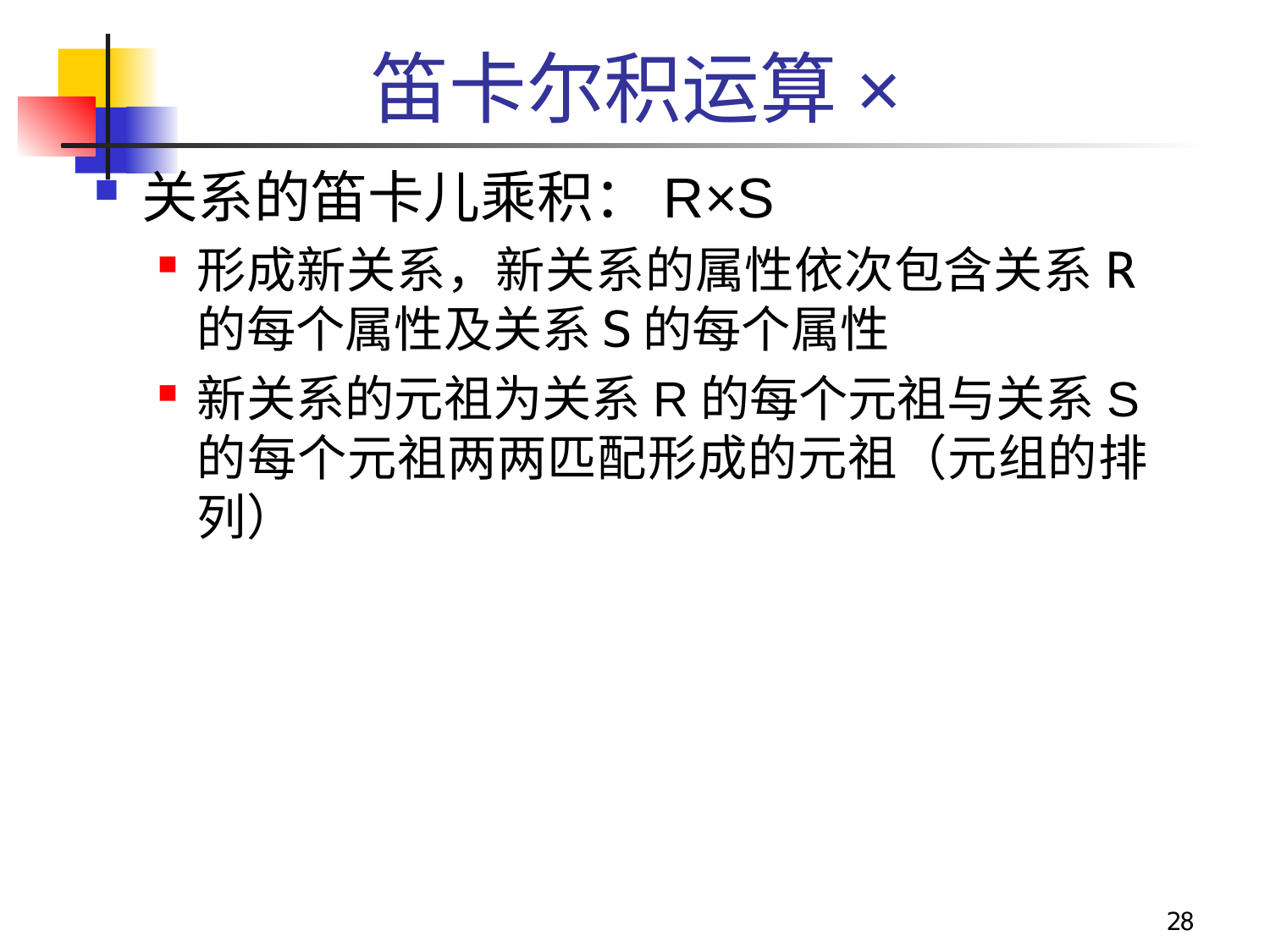

# 笛卡尔积运算×
关系的笛卡儿乘积：R×S
形成新关系，新关系的属性依次包含关系R的每个属性及关系S的每个属性
新关系的元祖为关系R的每个元祖与关系S的每个元祖两两匹配形成的元祖（元组的排列）
28